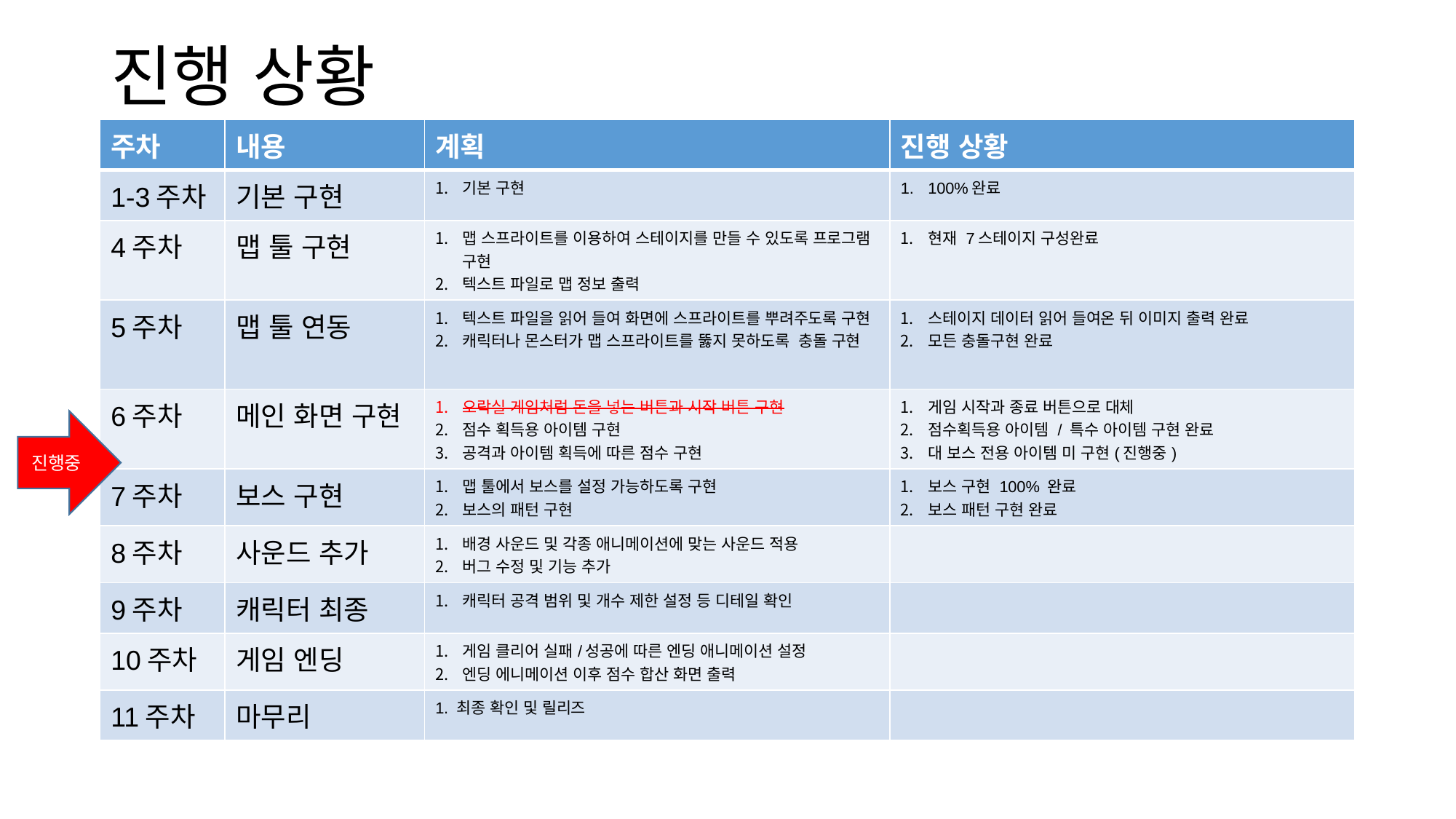

# 진행 상황
| 주차 | 내용 | 계획 | 진행 상황 |
| --- | --- | --- | --- |
| 1-3주차 | 기본 구현 | 기본 구현 | 100%완료 |
| 4주차 | 맵 툴 구현 | 맵 스프라이트를 이용하여 스테이지를 만들 수 있도록 프로그램 구현 텍스트 파일로 맵 정보 출력 | 현재 7스테이지 구성완료 |
| 5주차 | 맵 툴 연동 | 텍스트 파일을 읽어 들여 화면에 스프라이트를 뿌려주도록 구현 캐릭터나 몬스터가 맵 스프라이트를 뚫지 못하도록 충돌 구현 | 스테이지 데이터 읽어 들여온 뒤 이미지 출력 완료 모든 충돌구현 완료 |
| 6주차 | 메인 화면 구현 | 오락실 게임처럼 돈을 넣는 버튼과 시작 버튼 구현 점수 획득용 아이템 구현 공격과 아이템 획득에 따른 점수 구현 | 게임 시작과 종료 버튼으로 대체 점수획득용 아이템 / 특수 아이템 구현 완료 대 보스 전용 아이템 미 구현(진행중) |
| 7주차 | 보스 구현 | 맵 툴에서 보스를 설정 가능하도록 구현 보스의 패턴 구현 | 보스 구현 100% 완료 보스 패턴 구현 완료 |
| 8주차 | 사운드 추가 | 배경 사운드 및 각종 애니메이션에 맞는 사운드 적용 버그 수정 및 기능 추가 |  |
| 9주차 | 캐릭터 최종 | 캐릭터 공격 범위 및 개수 제한 설정 등 디테일 확인 |  |
| 10주차 | 게임 엔딩 | 게임 클리어 실패/성공에 따른 엔딩 애니메이션 설정 엔딩 에니메이션 이후 점수 합산 화면 출력 |  |
| 11주차 | 마무리 | 1. 최종 확인 및 릴리즈 |  |
진행중